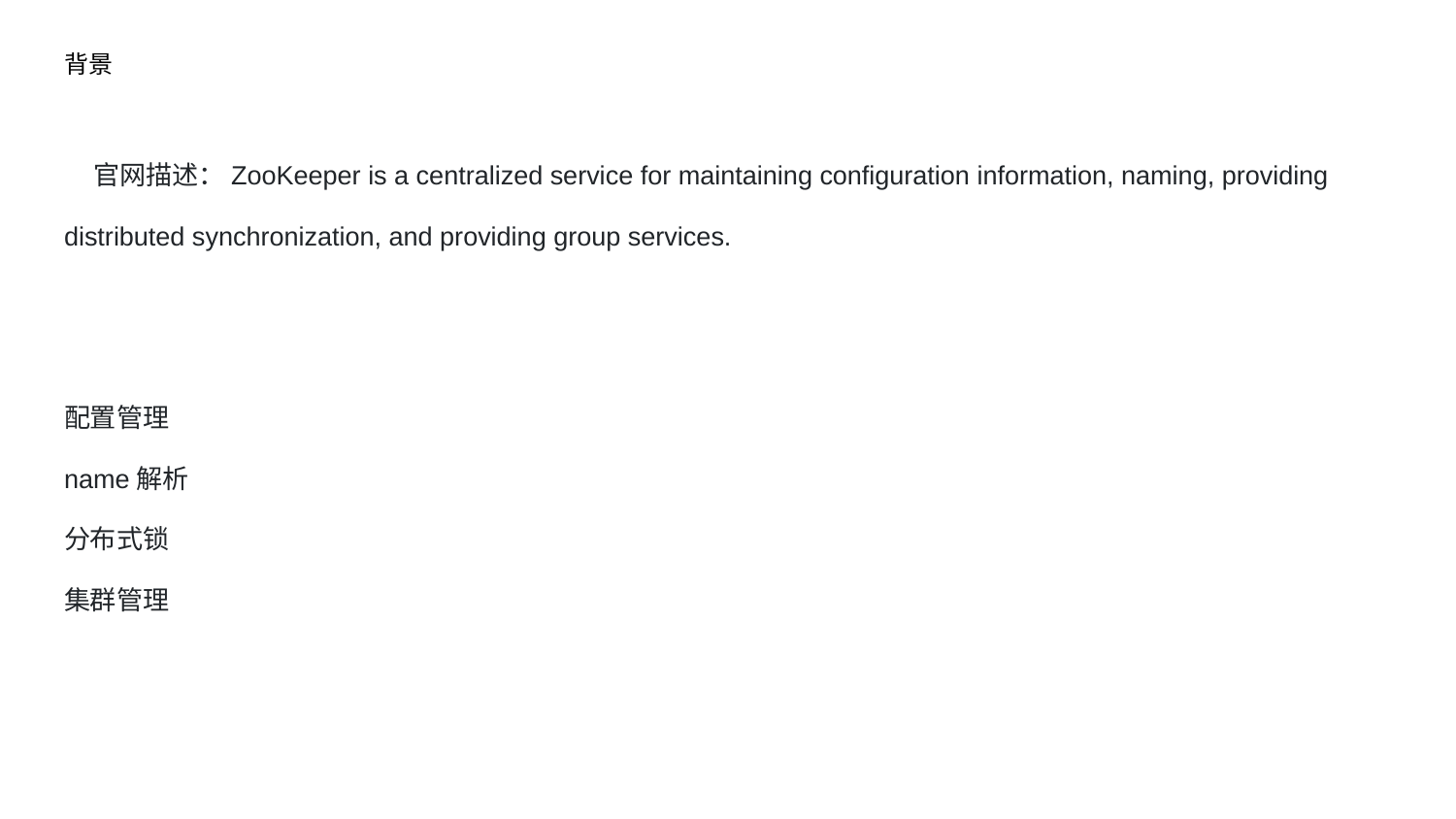

# 背景
    官网描述：ZooKeeper is a centralized service for maintaining configuration information, naming, providing distributed synchronization, and providing group services.

配置管理
name解析
分布式锁
集群管理